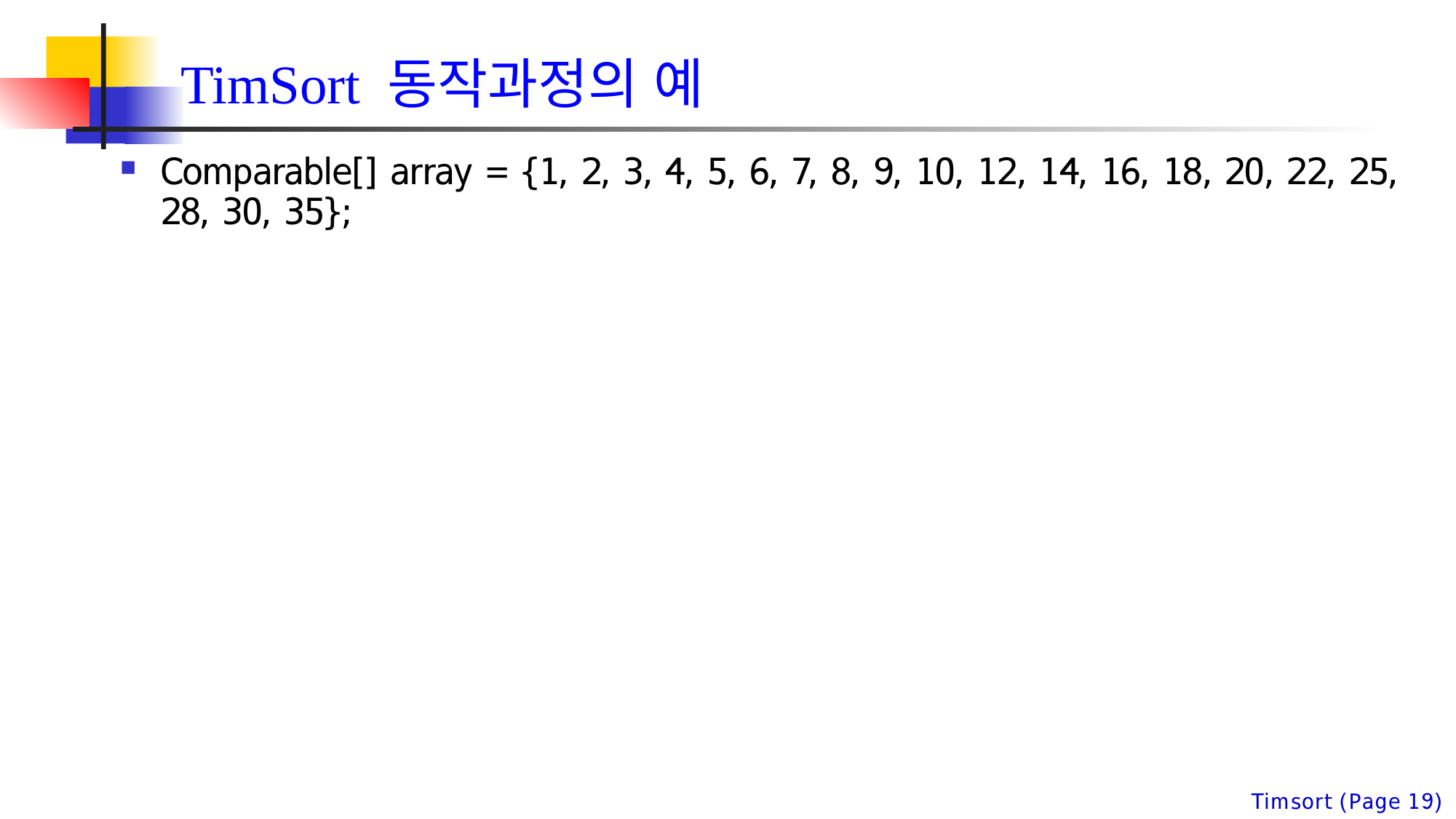

# TimSort 동작과정의 예
Comparable[] array = {1, 2, 3, 4, 5, 6, 7, 8, 9, 10, 12, 14, 16, 18, 20, 22, 25, 28, 30, 35};

Timsort (Page 19)